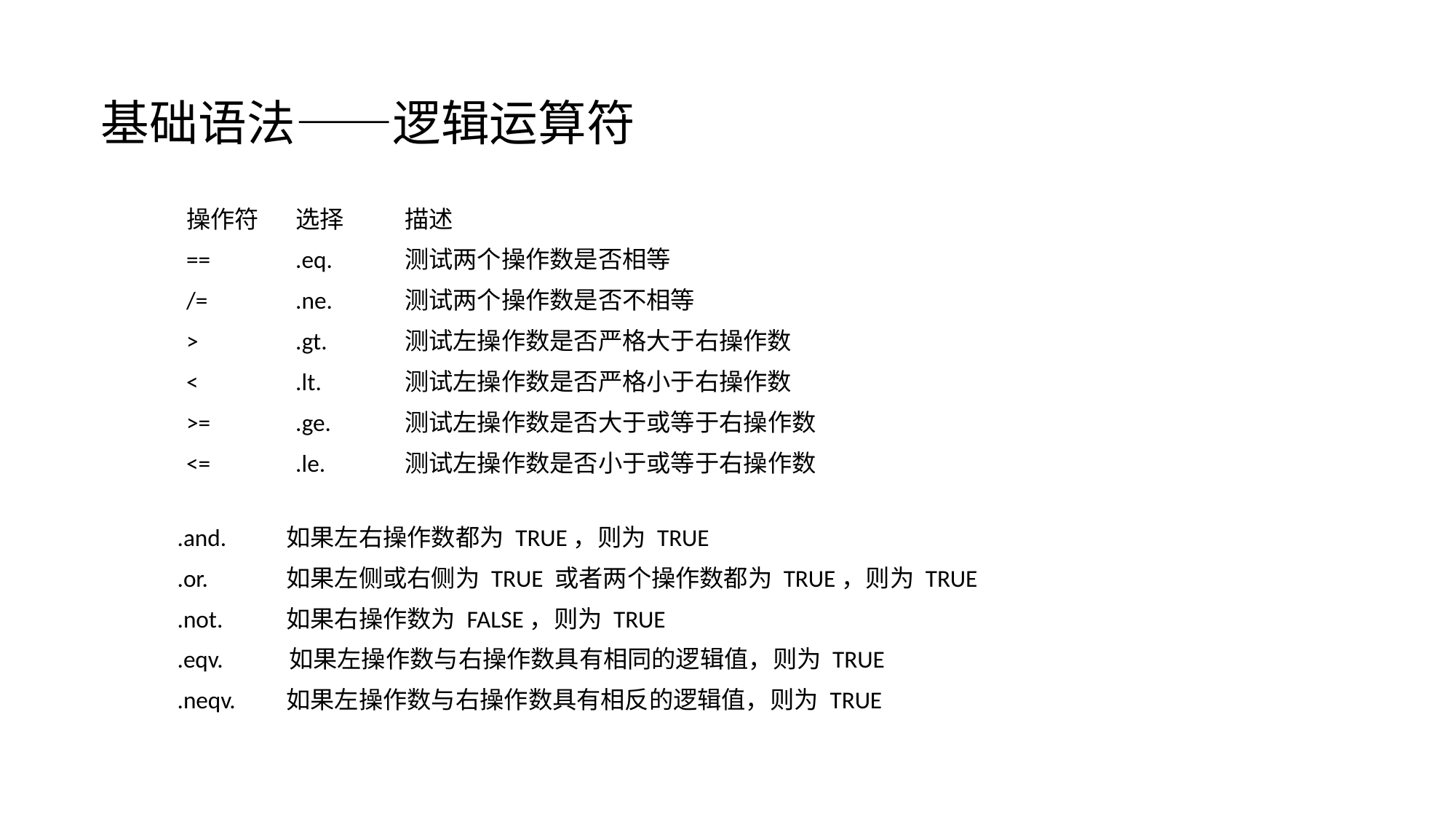

基础语法——逻辑运算符
操作符 	选择 	描述
==	.eq.	测试两个操作数是否相等
/=	.ne.	测试两个操作数是否不相等
>	.gt.	测试左操作数是否严格大于右操作数
<	.lt.	测试左操作数是否严格小于右操作数
>=	.ge.	测试左操作数是否大于或等于右操作数
<=	.le.	测试左操作数是否小于或等于右操作数
.and.	如果左右操作数都为 TRUE，则为 TRUE
.or.	如果左侧或右侧为 TRUE 或者两个操作数都为 TRUE，则为 TRUE
.not.	如果右操作数为 FALSE，则为 TRUE
.eqv.           如果左操作数与右操作数具有相同的逻辑值，则为 TRUE
.neqv.	如果左操作数与右操作数具有相反的逻辑值，则为 TRUE